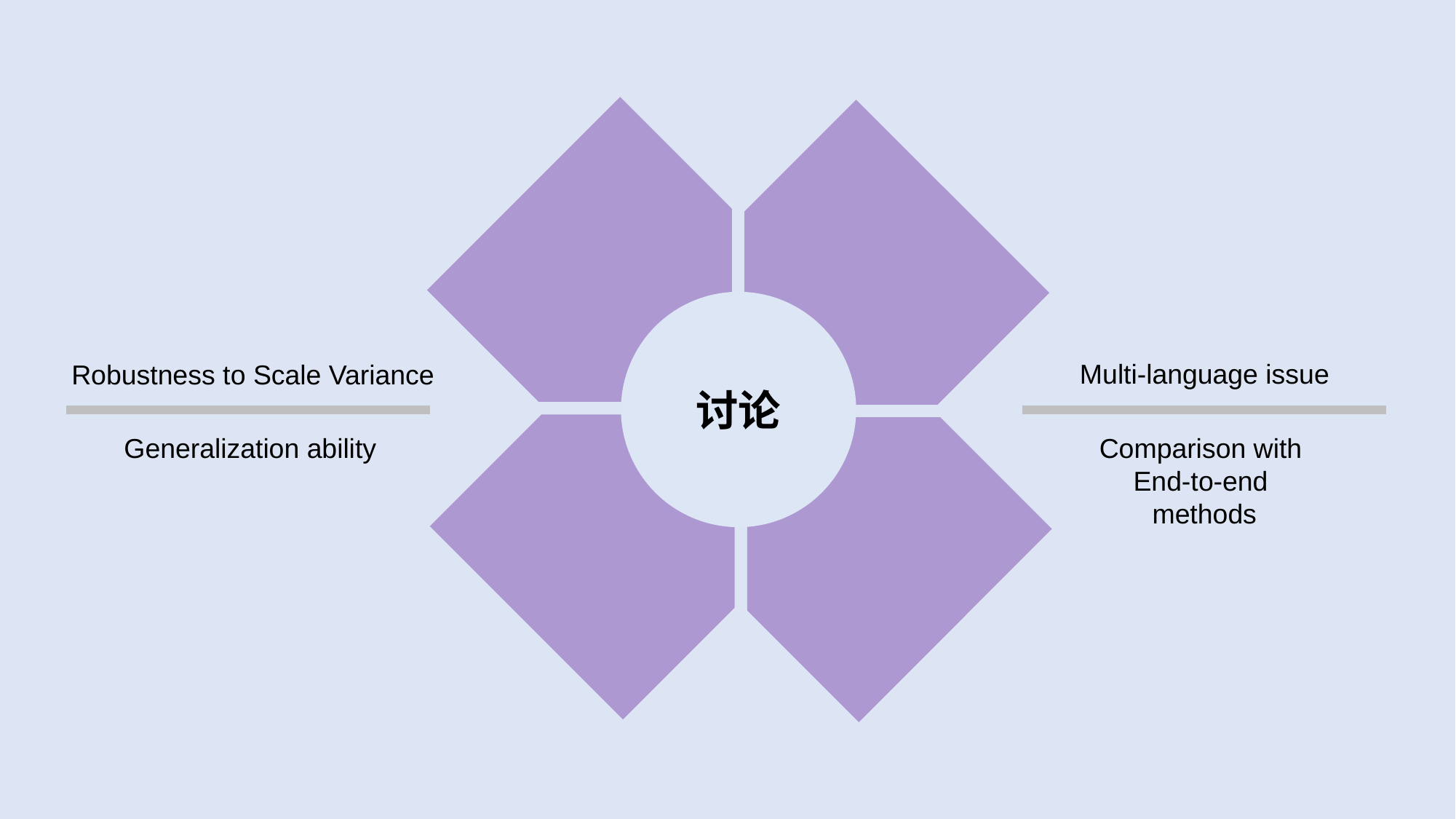

Multi-language issue
Robustness to Scale Variance
讨论
Generalization ability
Comparison with
End-to-end
methods